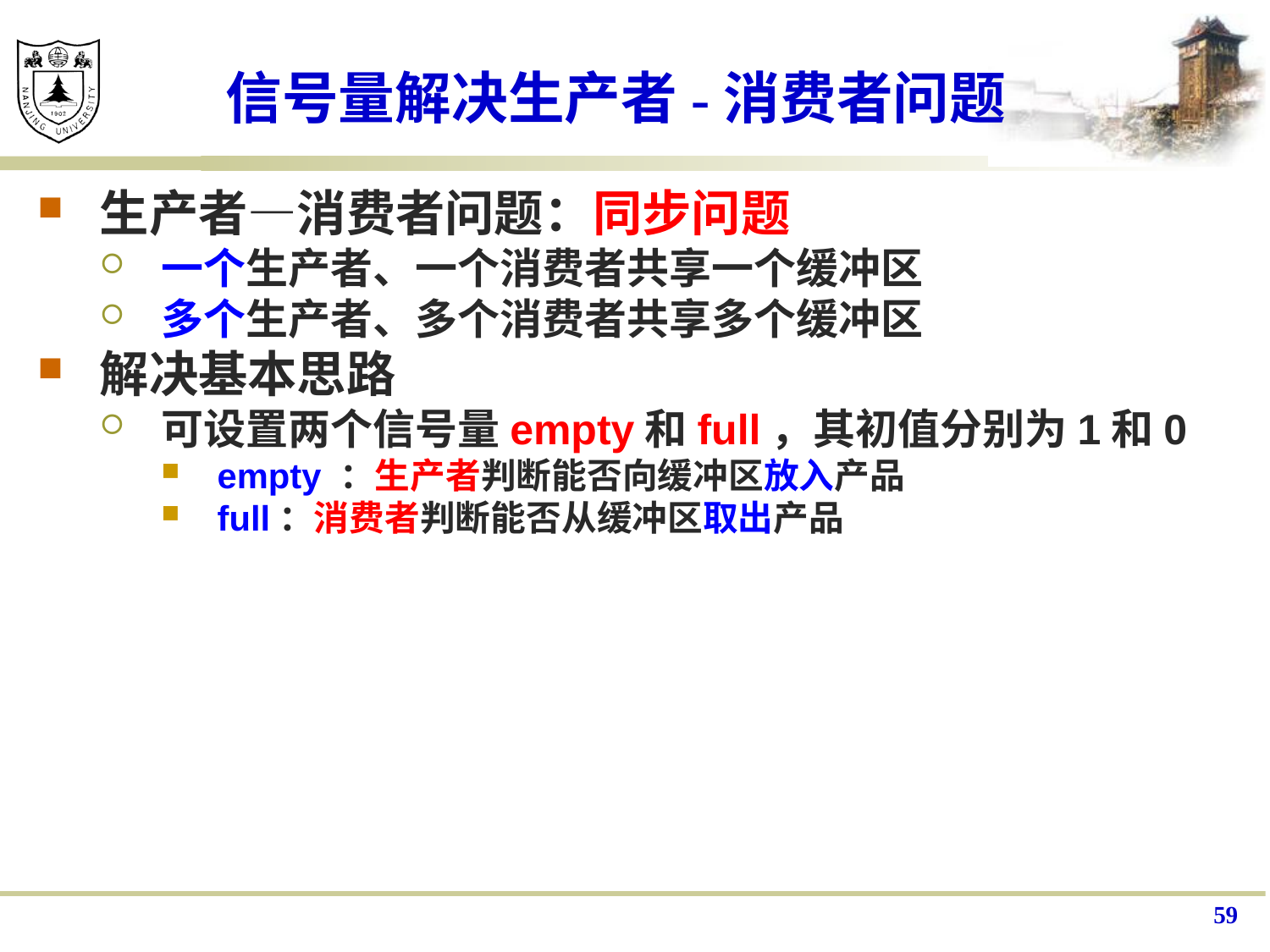

# 信号量解决生产者-消费者问题
生产者—消费者问题：同步问题
一个生产者、一个消费者共享一个缓冲区
多个生产者、多个消费者共享多个缓冲区
解决基本思路
可设置两个信号量empty和full，其初值分别为1和0
empty ：生产者判断能否向缓冲区放入产品
full：消费者判断能否从缓冲区取出产品
59